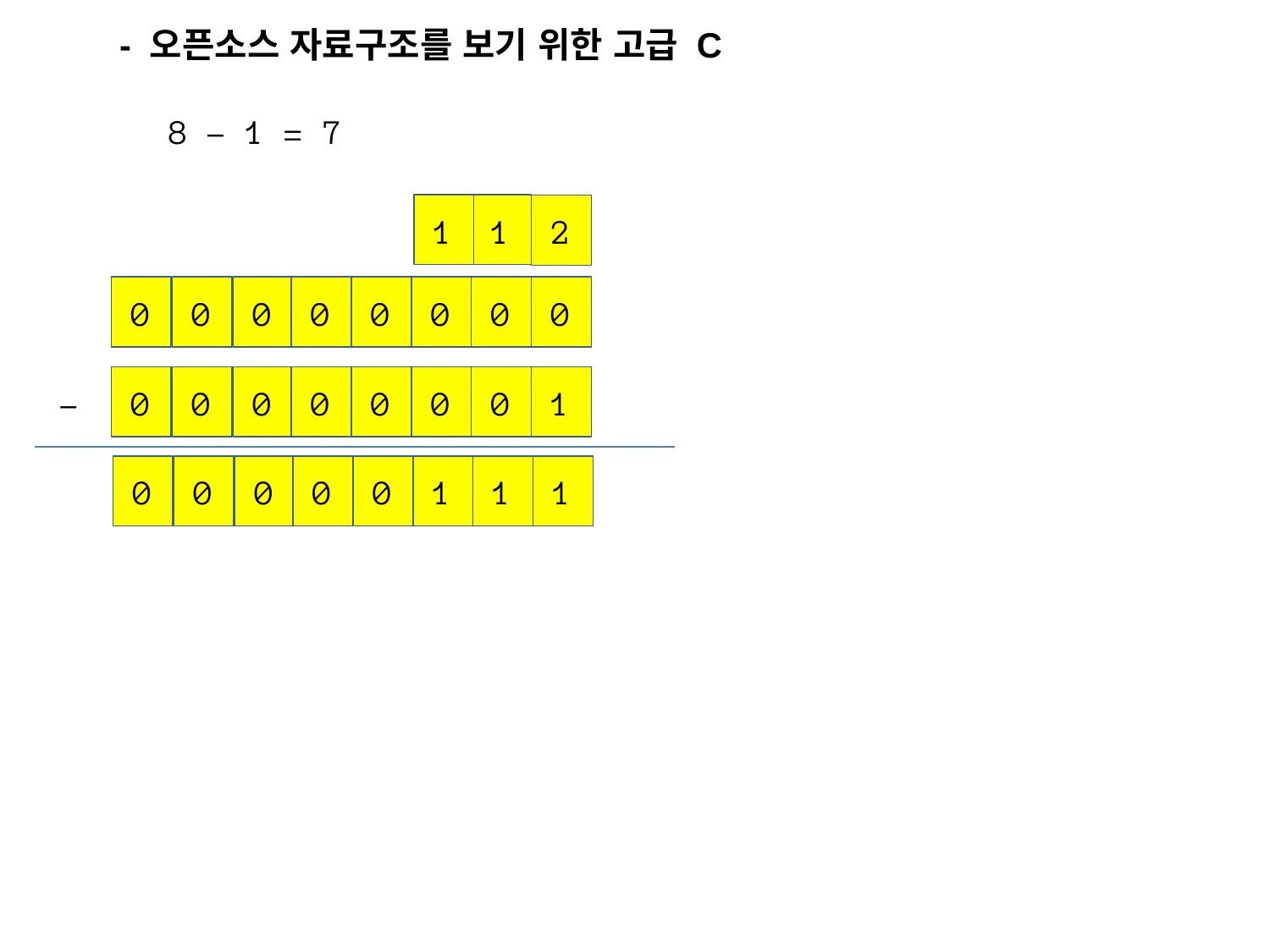

- 오픈소스 자료구조를 보기 위한 고급 C
8 - 1 = 7
1
1
2
0
0
0
0
0
0
0
0
0
0
0
0
0
0
0
1
-
0
0
0
0
0
1
1
1